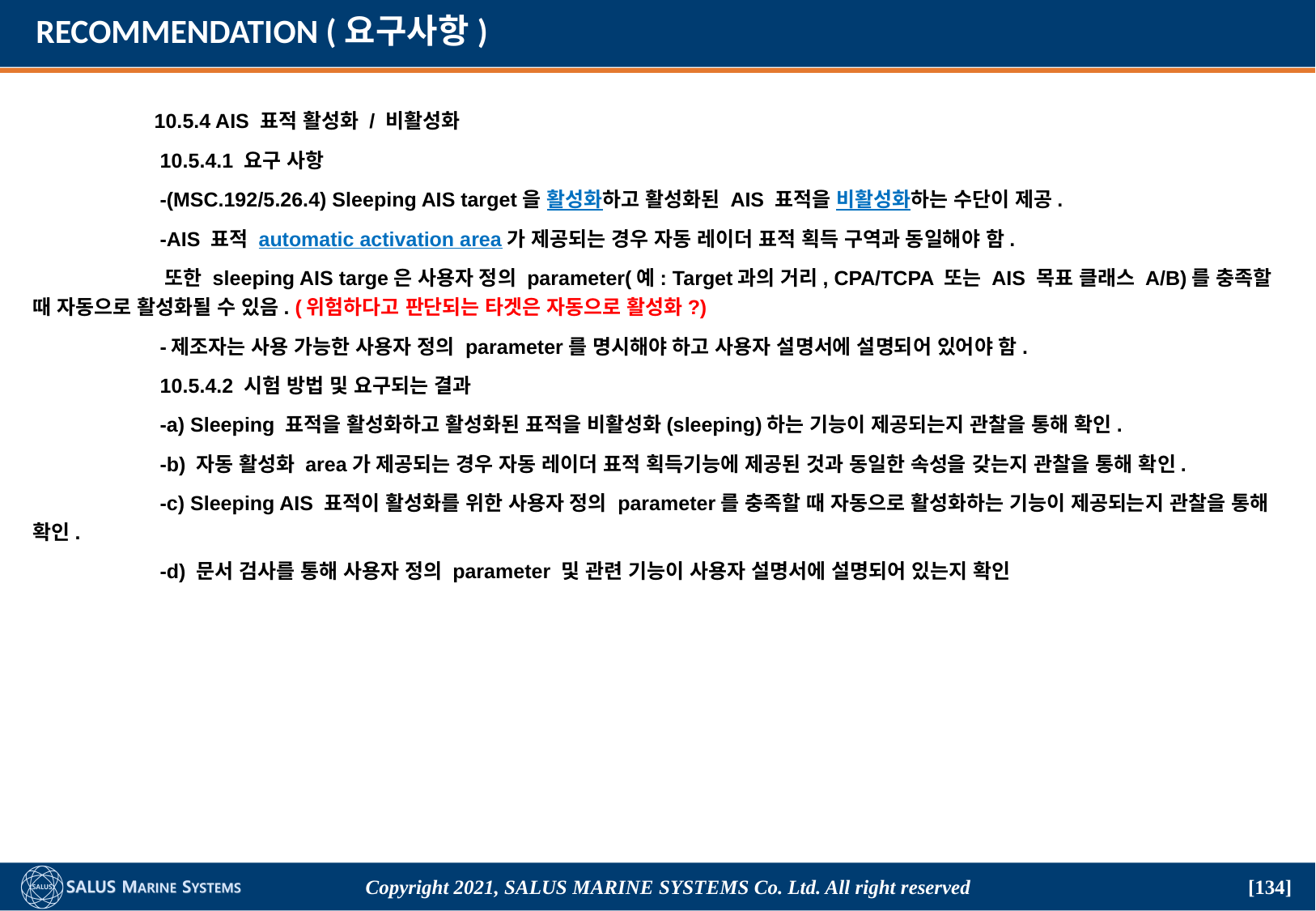

# RECOMMENDATION (요구사항)
	10.5.4 AIS 표적 활성화 / 비활성화
	 10.5.4.1 요구 사항
	 -(MSC.192/5.26.4) Sleeping AIS target을 활성화하고 활성화된 AIS 표적을 비활성화하는 수단이 제공.
	 -AIS 표적 automatic activation area가 제공되는 경우 자동 레이더 표적 획득 구역과 동일해야 함.
	 또한 sleeping AIS targe은 사용자 정의 parameter(예: Target과의 거리, CPA/TCPA 또는 AIS 목표 클래스 A/B)를 충족할 때 자동으로 활성화될 수 있음. (위험하다고 판단되는 타겟은 자동으로 활성화?)
	 -제조자는 사용 가능한 사용자 정의 parameter를 명시해야 하고 사용자 설명서에 설명되어 있어야 함.
	 10.5.4.2 시험 방법 및 요구되는 결과
	 -a) Sleeping 표적을 활성화하고 활성화된 표적을 비활성화(sleeping)하는 기능이 제공되는지 관찰을 통해 확인.
	 -b) 자동 활성화 area가 제공되는 경우 자동 레이더 표적 획득기능에 제공된 것과 동일한 속성을 갖는지 관찰을 통해 확인.
	 -c) Sleeping AIS 표적이 활성화를 위한 사용자 정의 parameter를 충족할 때 자동으로 활성화하는 기능이 제공되는지 관찰을 통해 확인.
	 -d) 문서 검사를 통해 사용자 정의 parameter 및 관련 기능이 사용자 설명서에 설명되어 있는지 확인

Copyright 2021, SALUS Marine Systems Co. Ltd. All right reserved
[134]